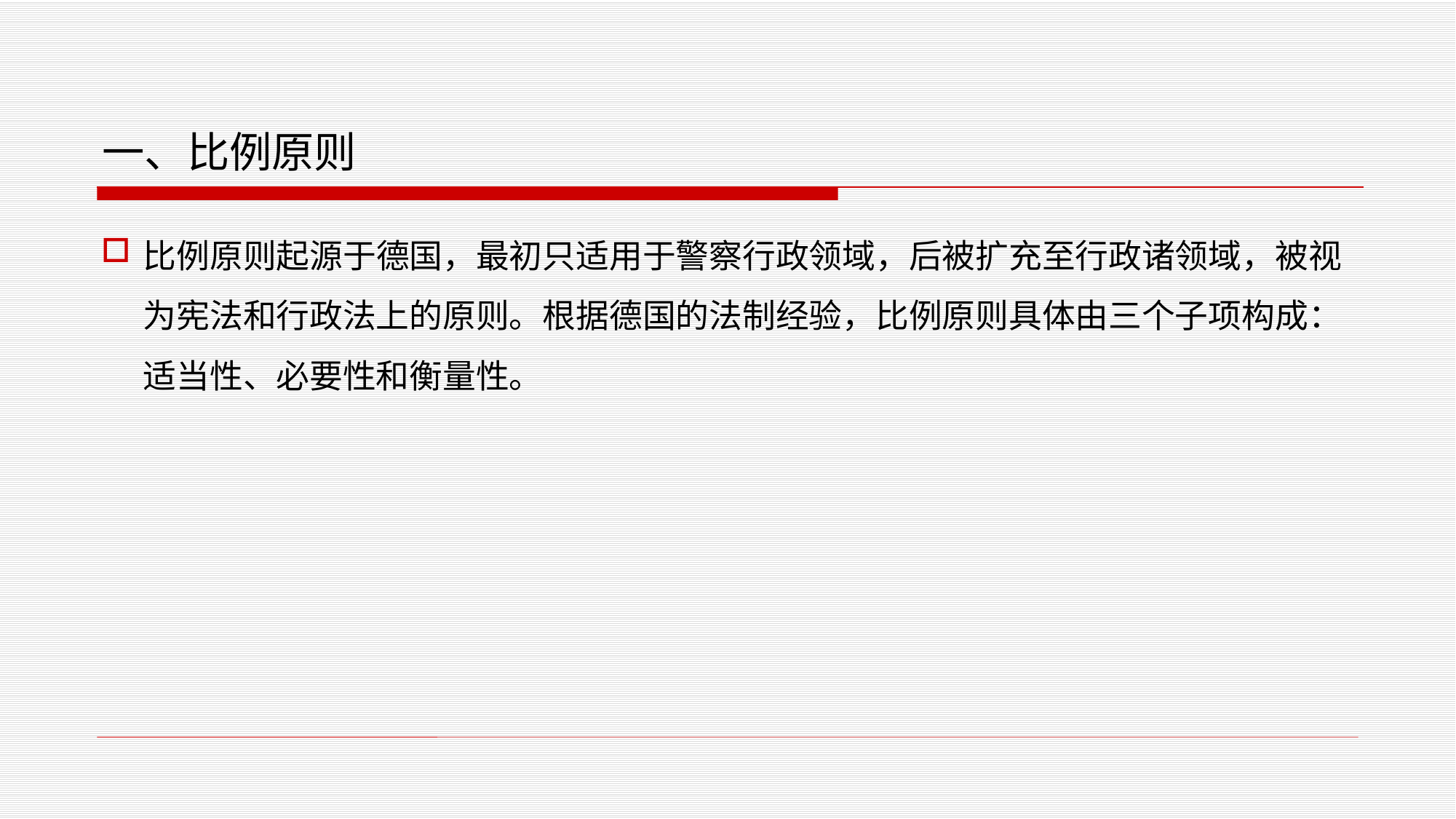

# 一、比例原则
比例原则起源于德国，最初只适用于警察行政领域，后被扩充至行政诸领域，被视为宪法和行政法上的原则。根据德国的法制经验，比例原则具体由三个子项构成：适当性、必要性和衡量性。